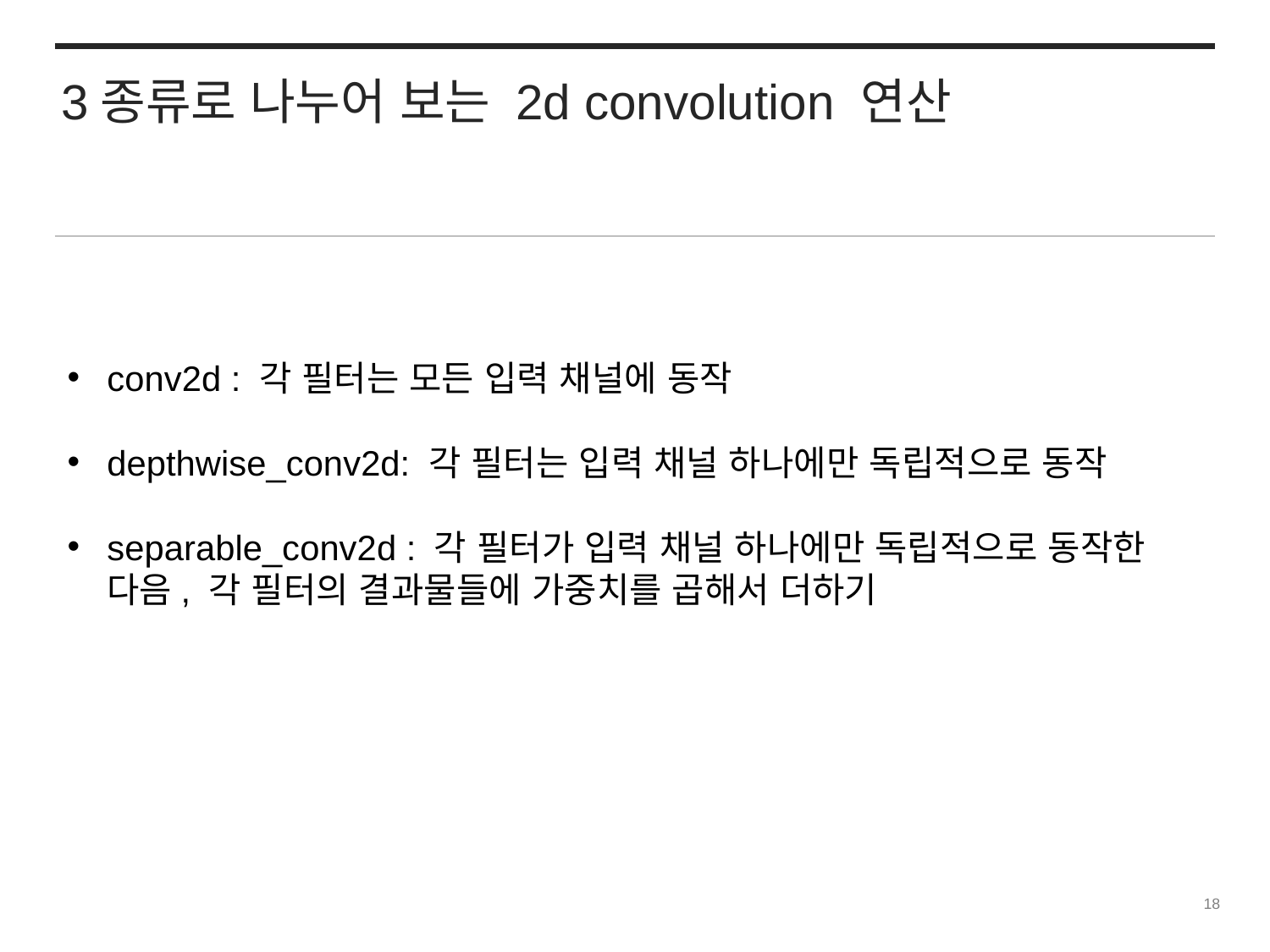

3종류로 나누어 보는 2d convolution 연산

conv2d : 각 필터는 모든 입력 채널에 동작

depthwise_conv2d: 각 필터는 입력 채널 하나에만 독립적으로 동작

separable_conv2d : 각 필터가 입력 채널 하나에만 독립적으로 동작한 다음, 각 필터의 결과물들에 가중치를 곱해서 더하기